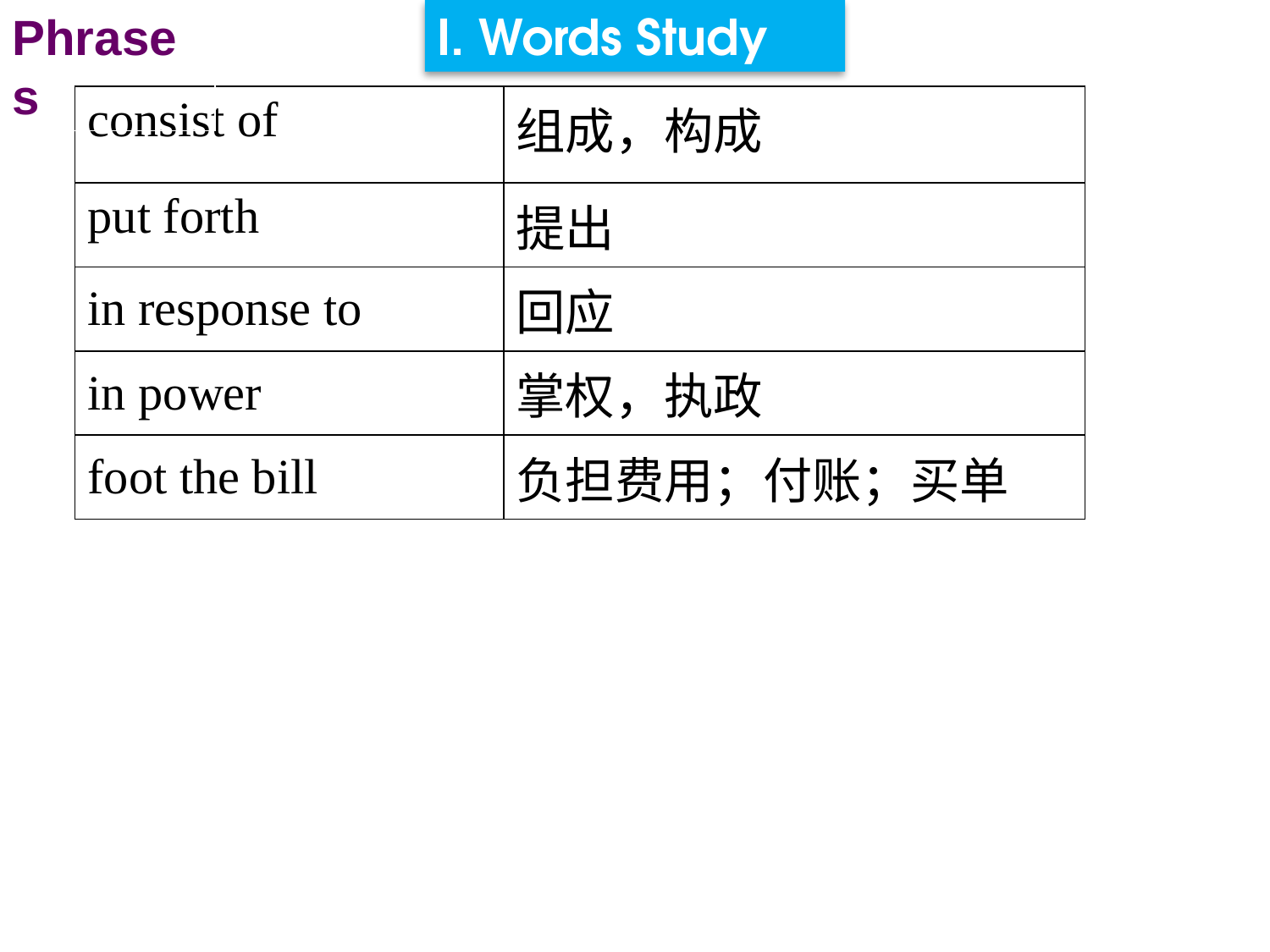

Phrases
I. Words Study
| consist of | 组成，构成 |
| --- | --- |
| put forth | 提出 |
| in response to | 回应 |
| in power | 掌权，执政 |
| foot the bill | 负担费用；付账；买单 |